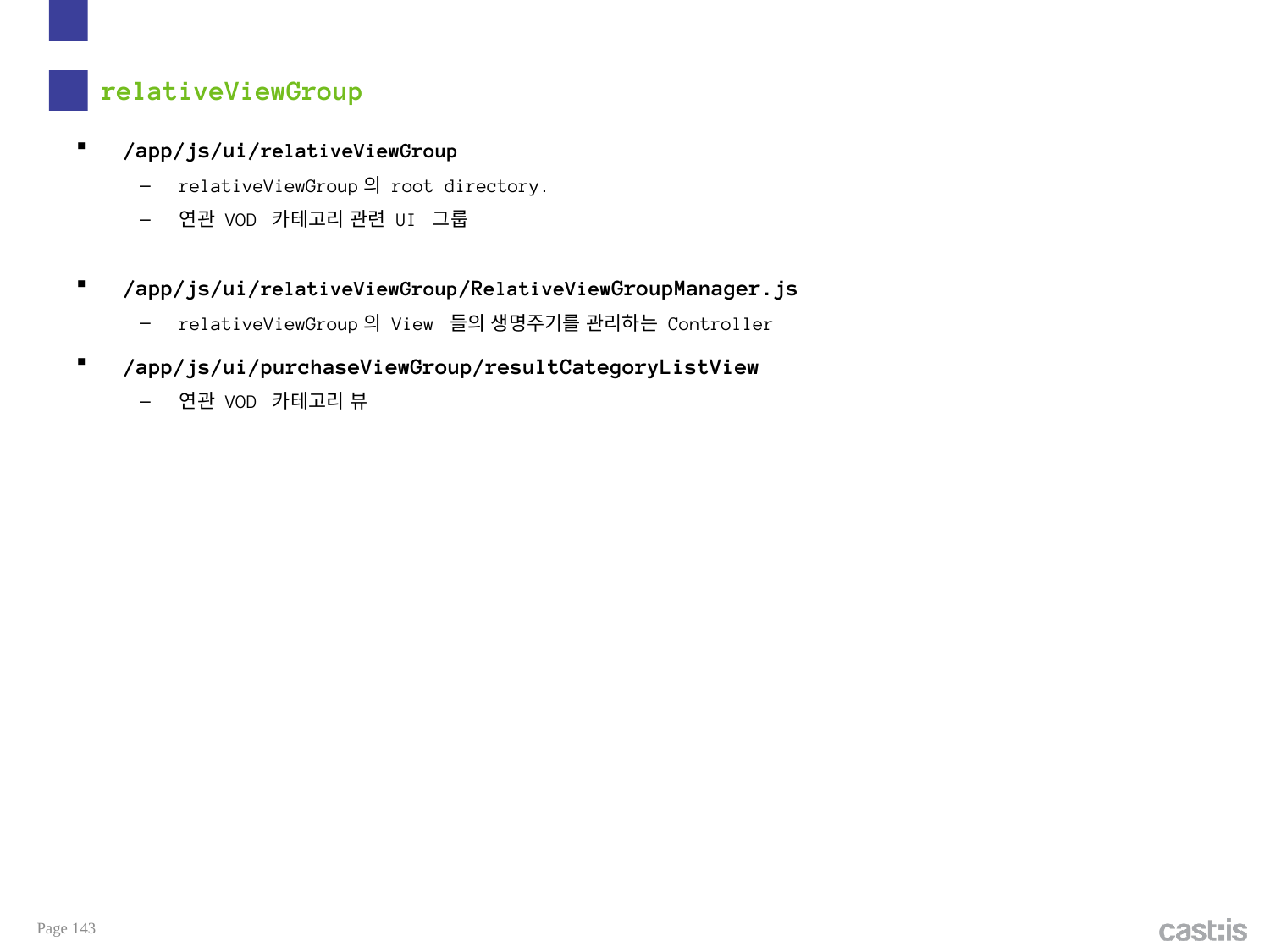

# relativeViewGroup
/app/js/ui/relativeViewGroup
relativeViewGroup의 root directory.
연관 VOD 카테고리 관련 UI 그룹

/app/js/ui/relativeViewGroup/RelativeViewGroupManager.js
relativeViewGroup의 View 들의 생명주기를 관리하는 Controller

/app/js/ui/purchaseViewGroup/resultCategoryListView
연관 VOD 카테고리 뷰

Page 143